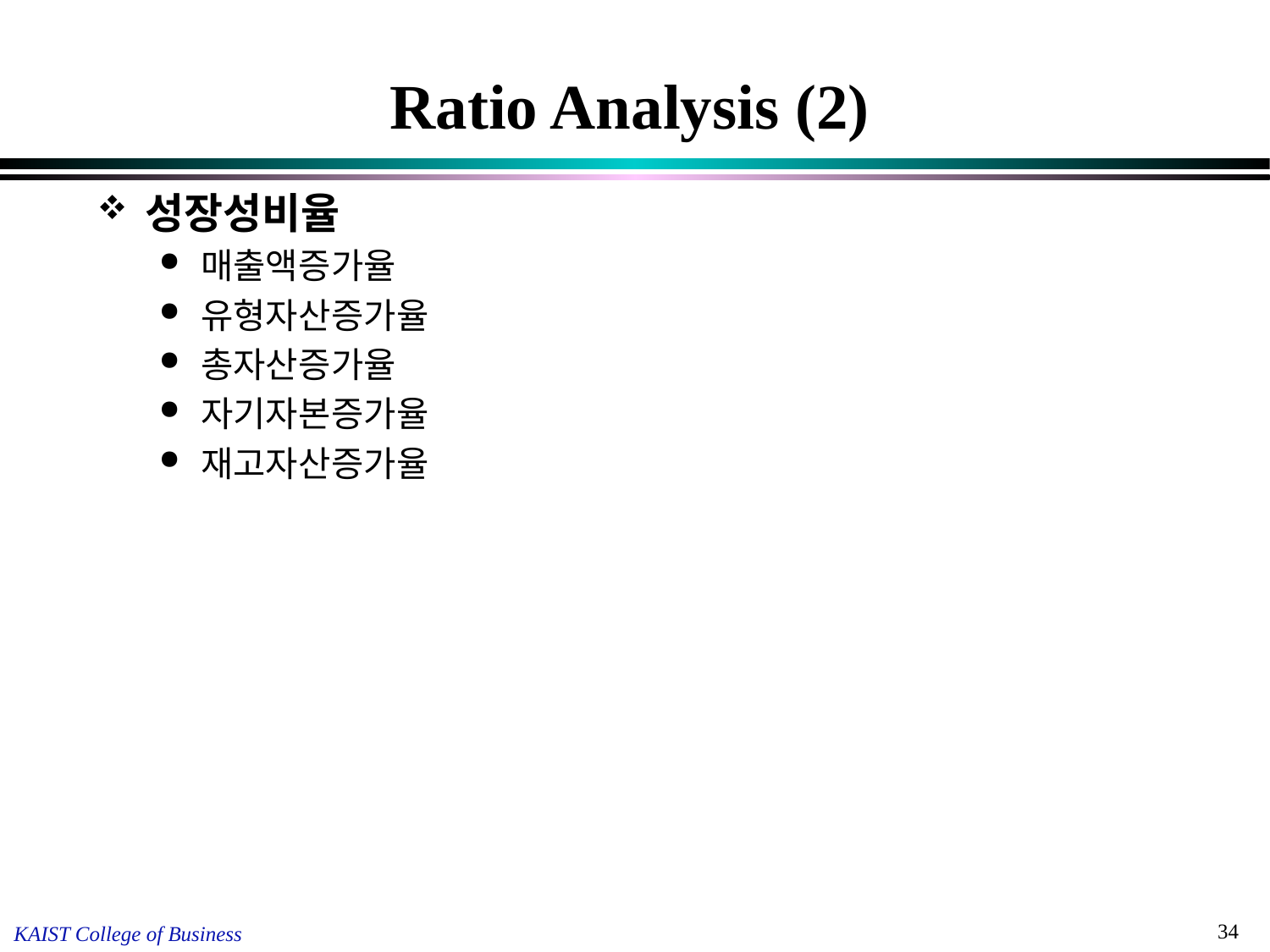

# Ratio Analysis (2)
성장성비율
매출액증가율
유형자산증가율
총자산증가율
자기자본증가율
재고자산증가율